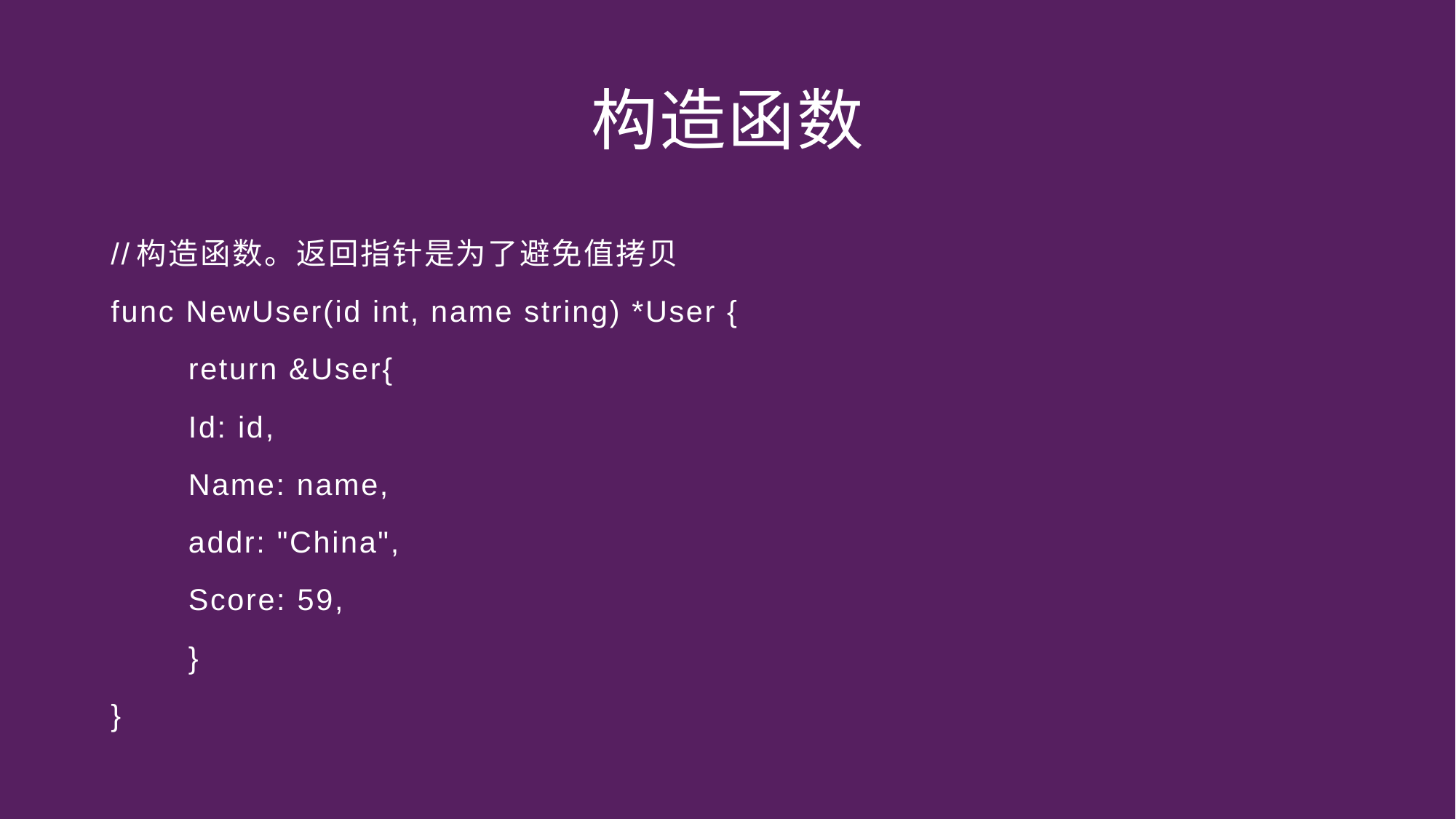

# 构造函数
//构造函数。返回指针是为了避免值拷贝
func NewUser(id int, name string) *User {
	return &User{
		Id: id,
		Name: name,
		addr: "China",
		Score: 59,
	}
}